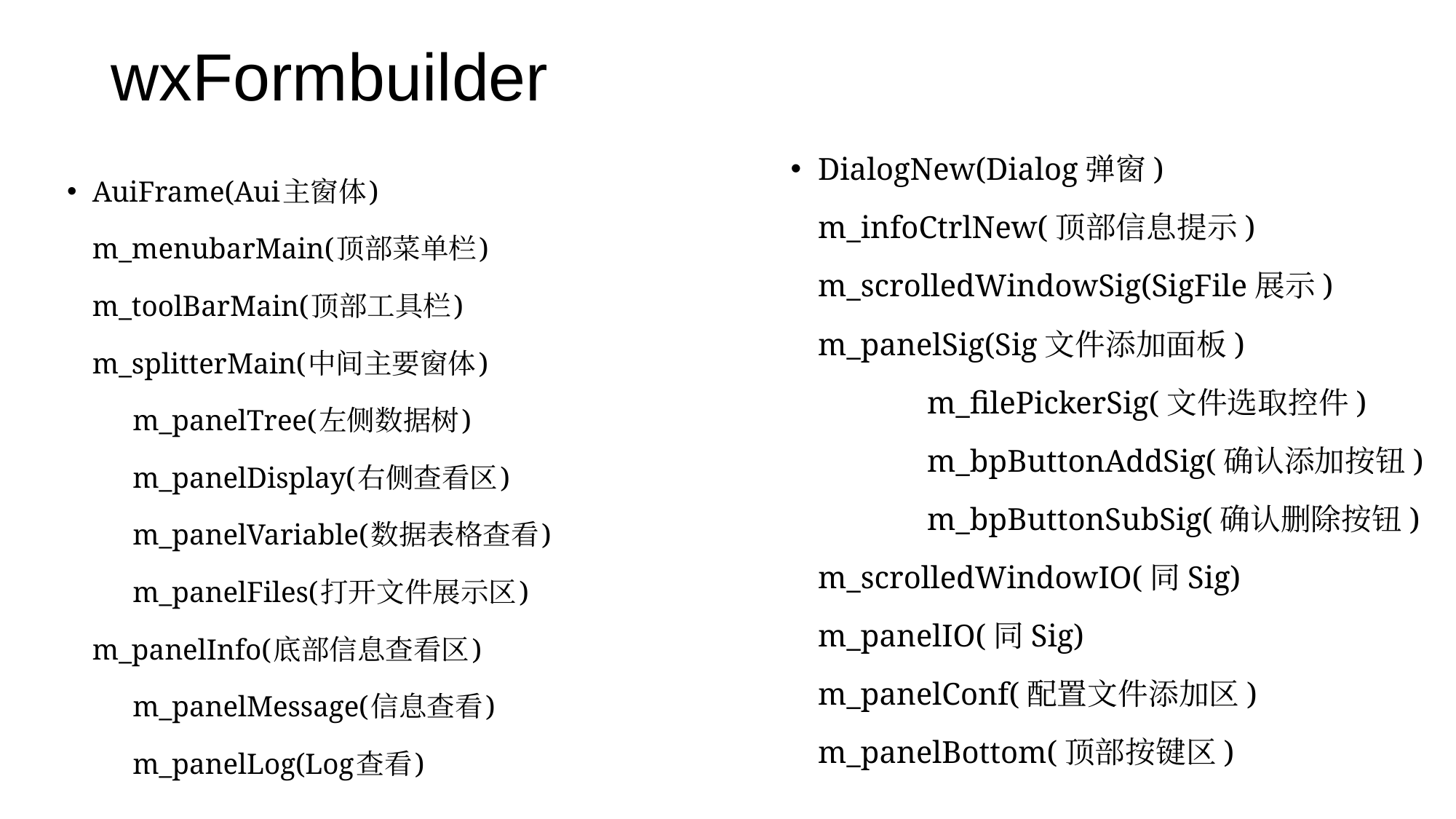

# wxFormbuilder
DialogNew(Dialog弹窗)
m_infoCtrlNew(顶部信息提示)
m_scrolledWindowSig(SigFile展示)
m_panelSig(Sig文件添加面板)
	m_filePickerSig(文件选取控件)
	m_bpButtonAddSig(确认添加按钮)
	m_bpButtonSubSig(确认删除按钮)
m_scrolledWindowIO(同Sig)
m_panelIO(同Sig)
m_panelConf(配置文件添加区)
m_panelBottom(顶部按键区)
AuiFrame(Aui主窗体)
m_menubarMain(顶部菜单栏)
m_toolBarMain(顶部工具栏)
m_splitterMain(中间主要窗体)
	m_panelTree(左侧数据树)
	m_panelDisplay(右侧查看区)
		m_panelVariable(数据表格查看)
		m_panelFiles(打开文件展示区)
m_panelInfo(底部信息查看区)
	m_panelMessage(信息查看)
	m_panelLog(Log查看)